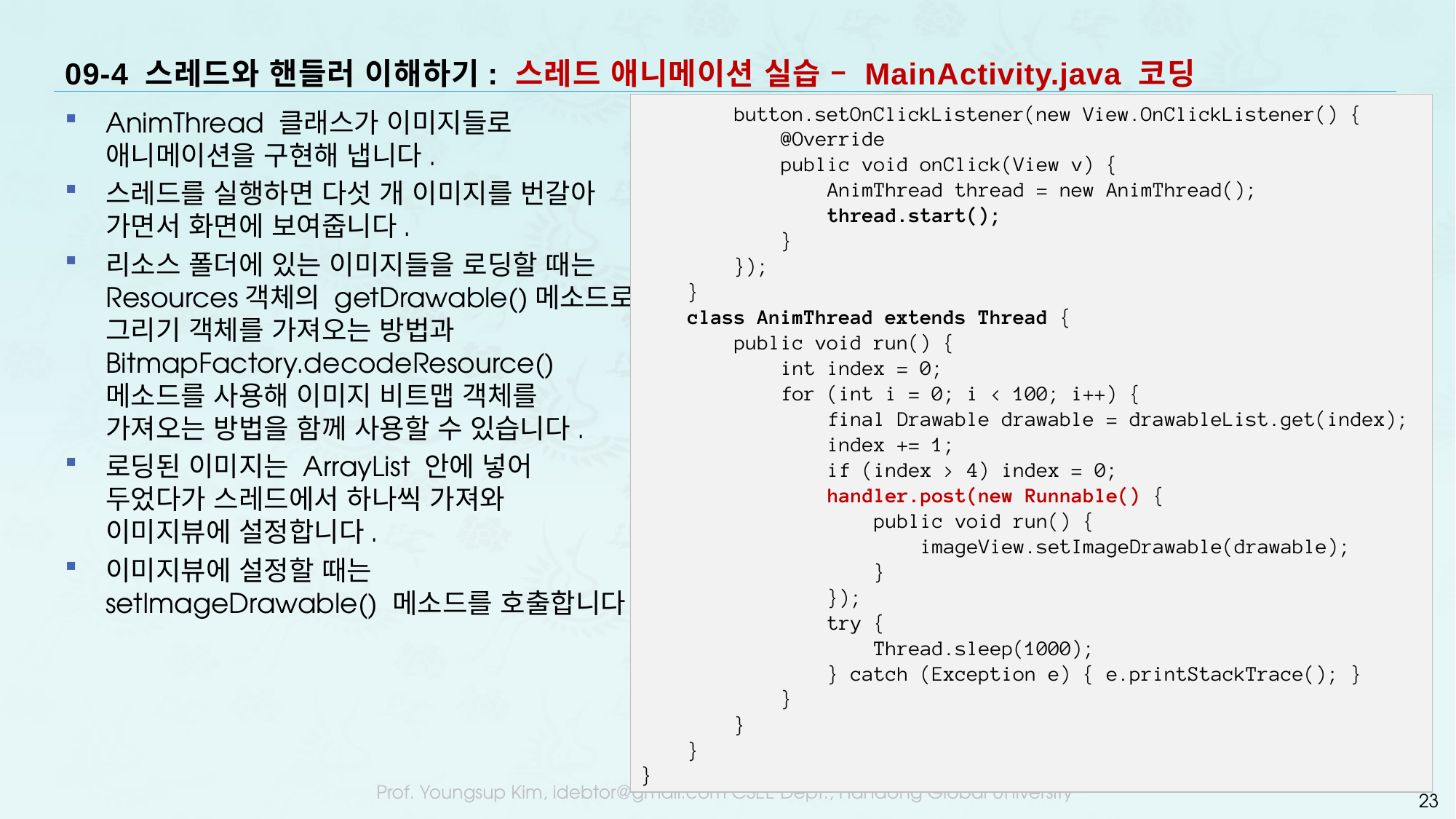

# 09-4 스레드와 핸들러 이해하기: 스레드 애니메이션 실습 – MainActivity.java 코딩
        button.setOnClickListener(new View.OnClickListener() {
            @Override
            public void onClick(View v) {
                AnimThread thread = new AnimThread();
                thread.start();
            }
        });
    }
    class AnimThread extends Thread {
        public void run() {
            int index = 0;
            for (int i = 0; i < 100; i++) {
                final Drawable drawable = drawableList.get(index);
                index += 1;
                if (index > 4) index = 0;
                handler.post(new Runnable() {
                    public void run() {
                        imageView.setImageDrawable(drawable);
                    }
                });
                try {
                    Thread.sleep(1000);
                } catch (Exception e) { e.printStackTrace(); }
            }
        }
    }
}
AnimThread 클래스가 이미지들로
애니메이션을 구현해 냅니다.
스레드를 실행하면 다섯 개 이미지를 번갈아
가면서 화면에 보여줍니다.
리소스 폴더에 있는 이미지들을 로딩할 때는
Resources객체의 getDrawable()메소드로
그리기 객체를 가져오는 방법과
BitmapFactory.decodeResource()
메소드를 사용해 이미지 비트맵 객체를
가져오는 방법을 함께 사용할 수 있습니다.
로딩된 이미지는 ArrayList 안에 넣어
두었다가 스레드에서 하나씩 가져와
이미지뷰에 설정합니다.
이미지뷰에 설정할 때는
setImageDrawable() 메소드를 호출합니다.

23